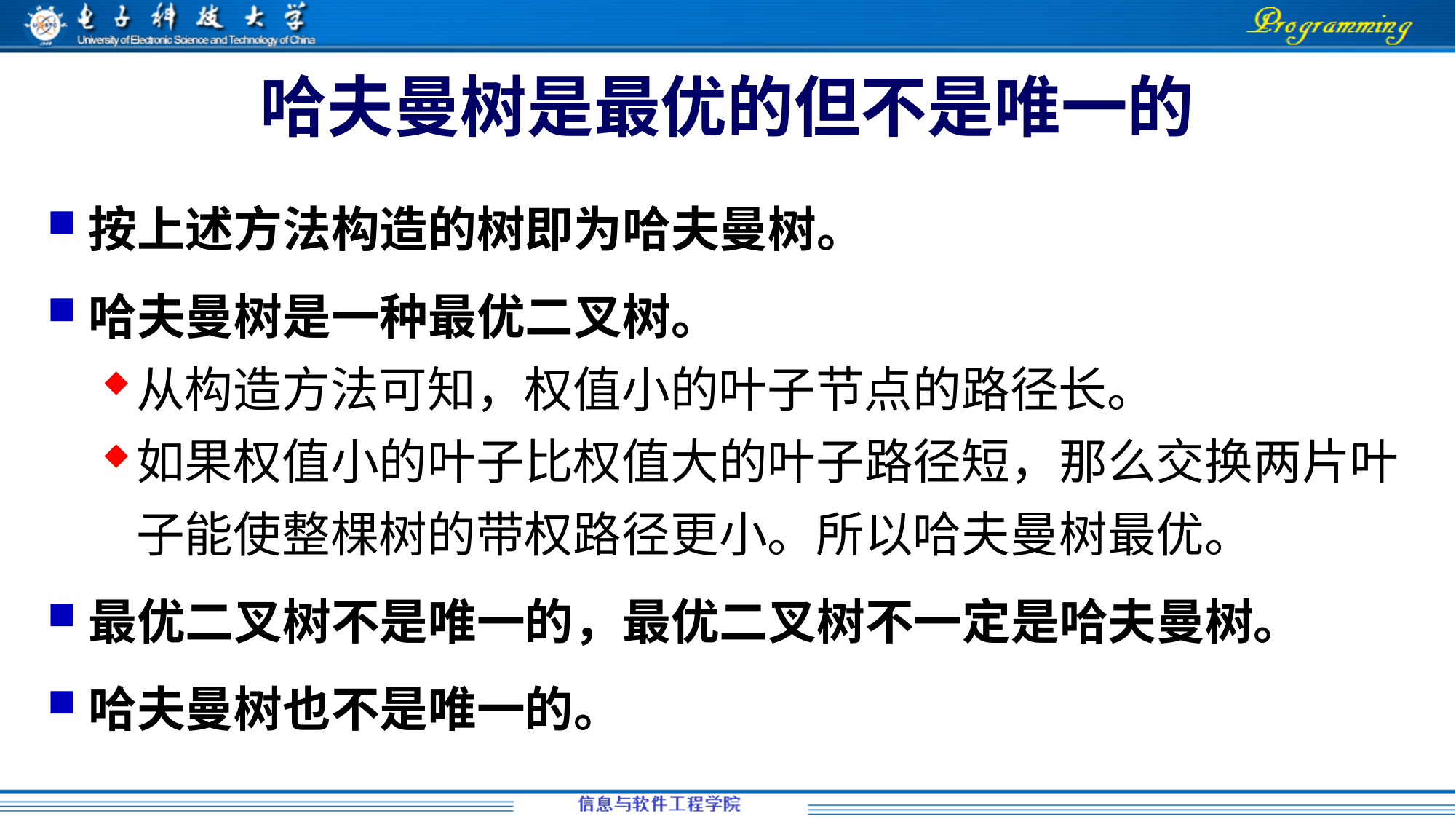

# 哈夫曼树是最优的但不是唯一的
按上述方法构造的树即为哈夫曼树。
哈夫曼树是一种最优二叉树。
从构造方法可知，权值小的叶子节点的路径长。
如果权值小的叶子比权值大的叶子路径短，那么交换两片叶子能使整棵树的带权路径更小。所以哈夫曼树最优。
最优二叉树不是唯一的，最优二叉树不一定是哈夫曼树。
哈夫曼树也不是唯一的。